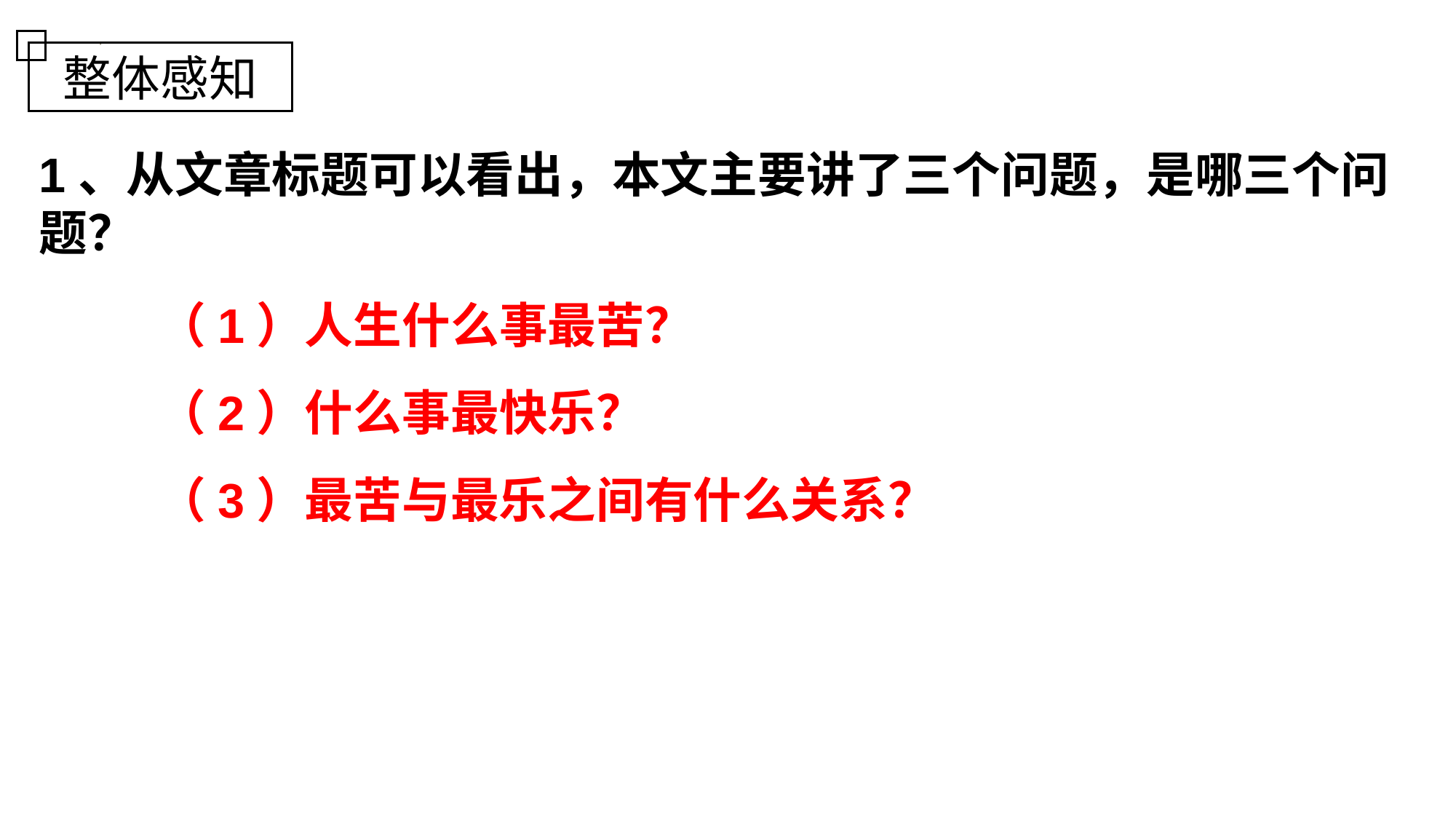

整体感知
1、从文章标题可以看出，本文主要讲了三个问题，是哪三个问题？
（1）人生什么事最苦？
（2）什么事最快乐？
（3）最苦与最乐之间有什么关系？